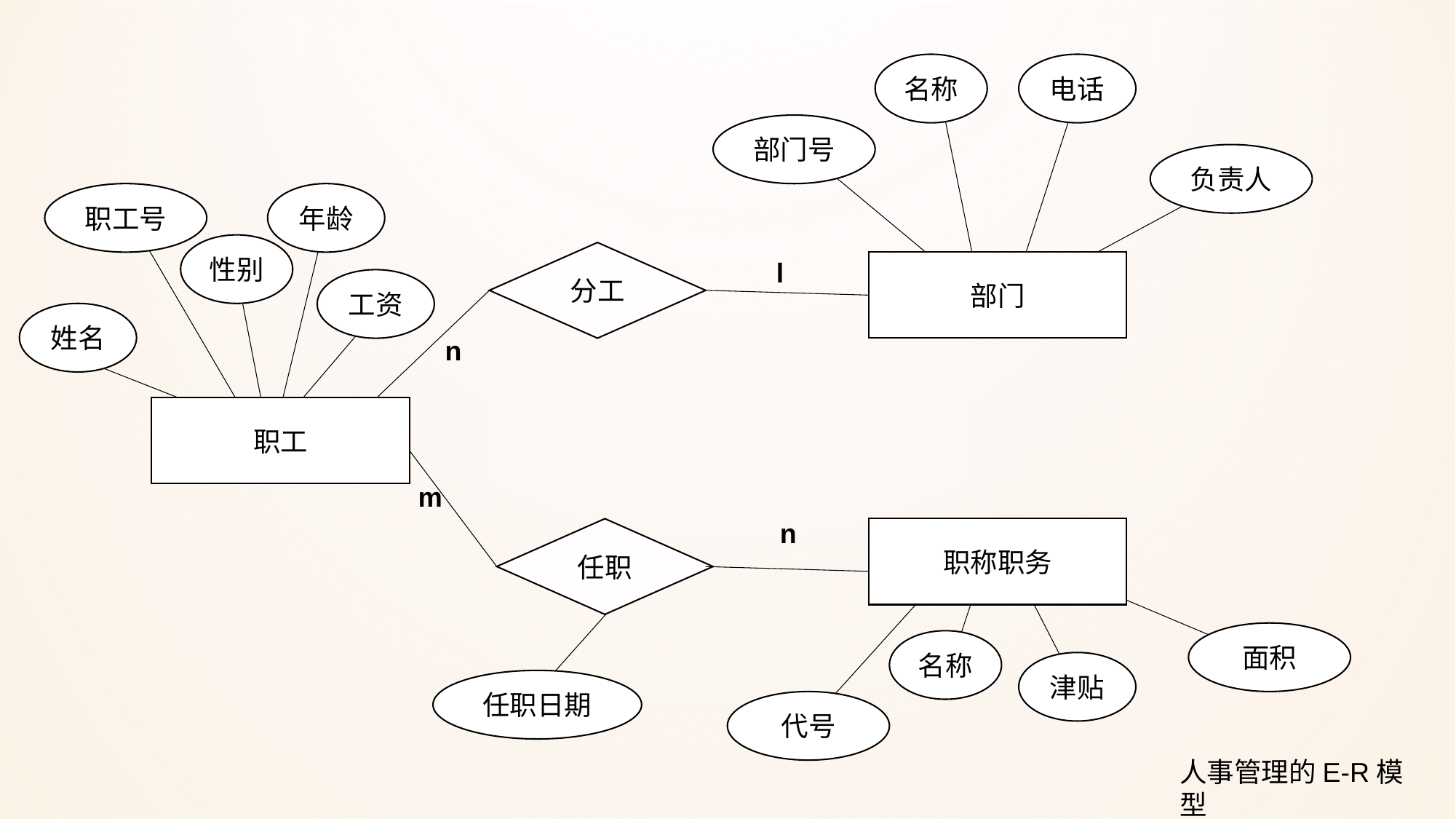

名称
电话
部门号
负责人
职工号
年龄
性别
分工
l
部门
工资
姓名
n
职工
m
n
任职
职称职务
面积
名称
津贴
任职日期
代号
人事管理的E-R模型